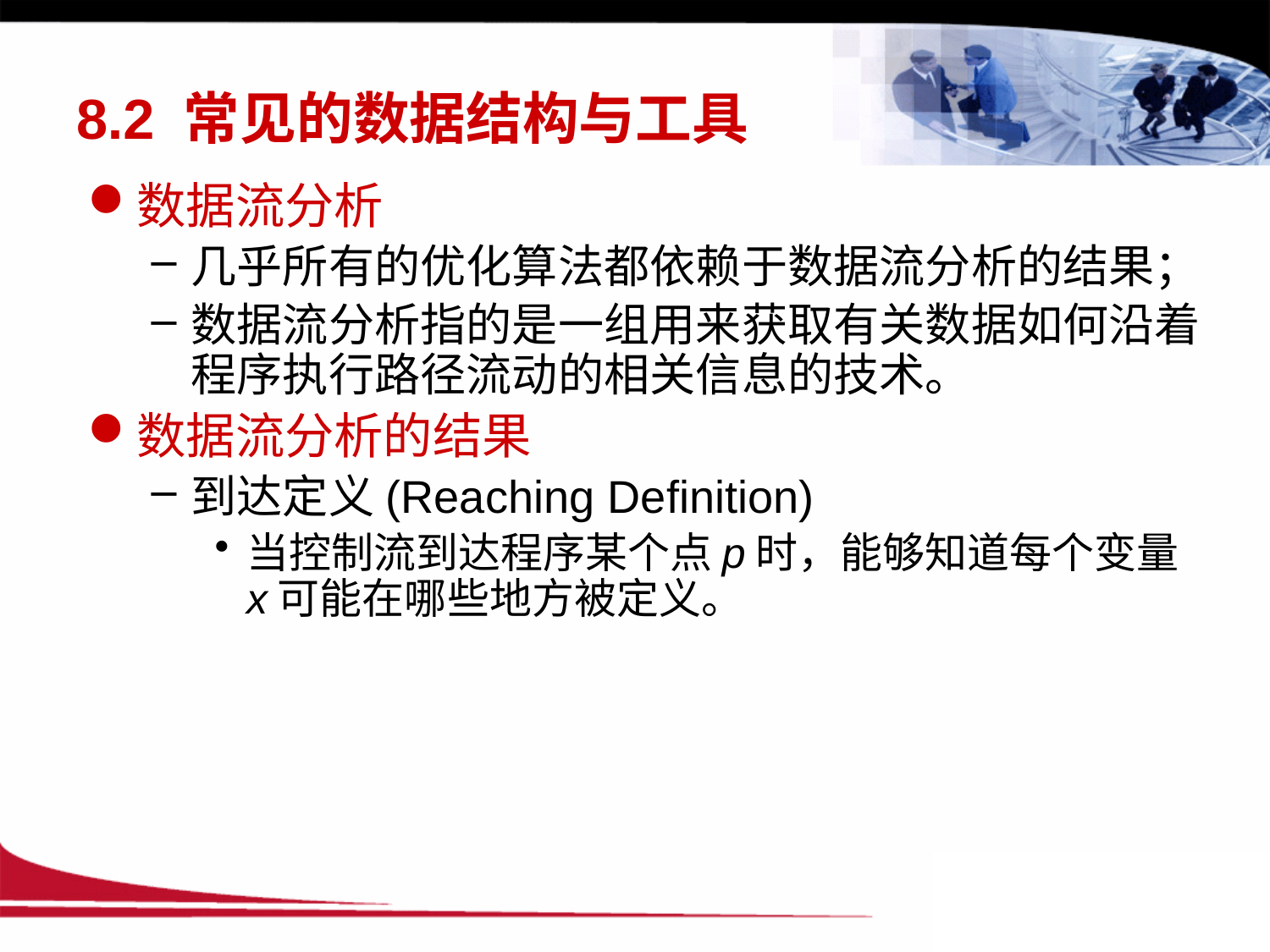

# 8.2 常见的数据结构与工具
数据流分析
几乎所有的优化算法都依赖于数据流分析的结果；
数据流分析指的是一组用来获取有关数据如何沿着程序执行路径流动的相关信息的技术。
数据流分析的结果
到达定义(Reaching Definition)
当控制流到达程序某个点p时，能够知道每个变量x可能在哪些地方被定义。